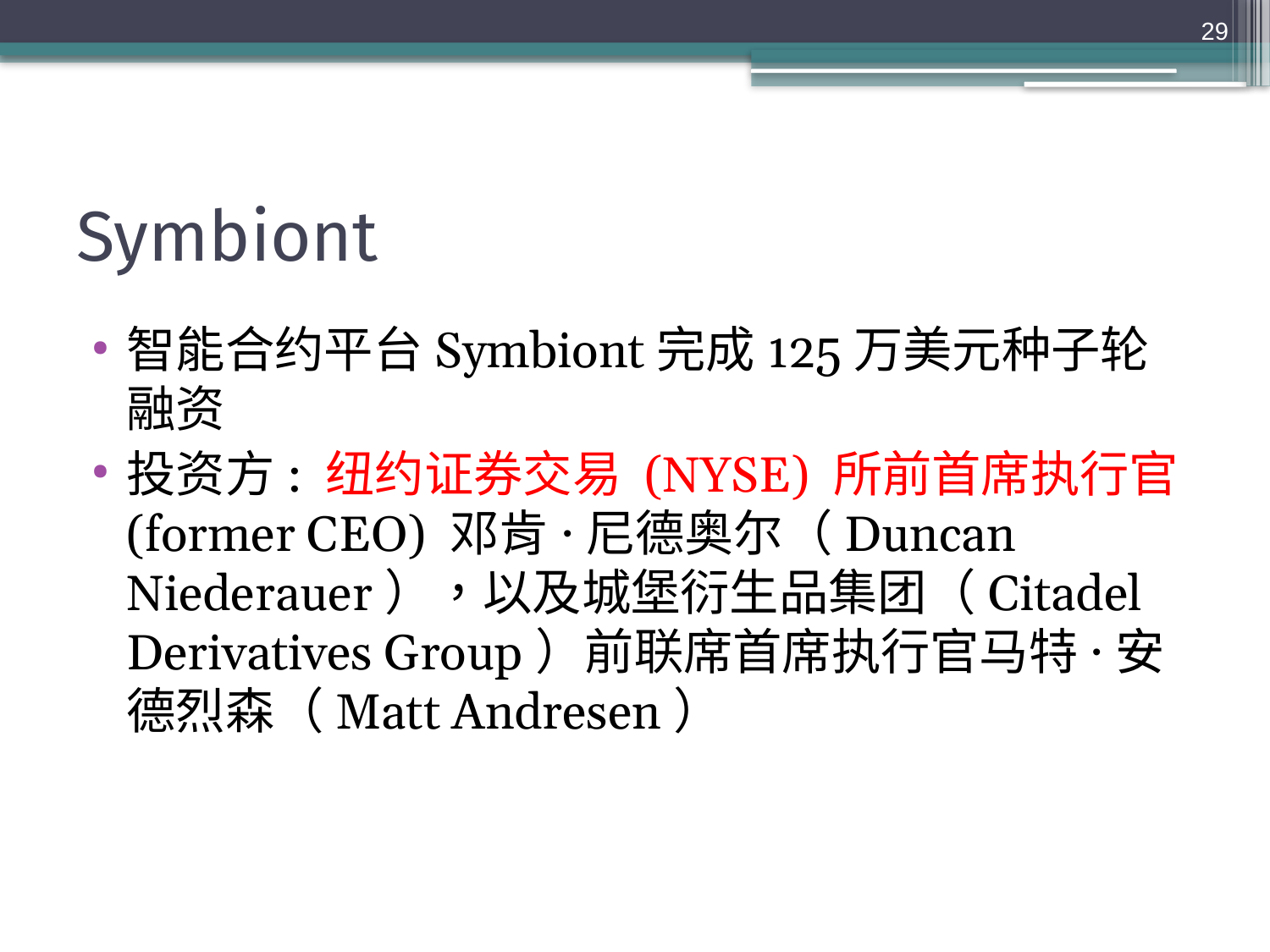

29

# Symbiont
智能合约平台Symbiont完成125万美元种子轮融资
投资方: 纽约证券交易 (NYSE) 所前首席执行官 (former CEO) 邓肯·尼德奥尔（Duncan Niederauer），以及城堡衍生品集团（Citadel Derivatives Group）前联席首席执行官马特·安德烈森（Matt Andresen）